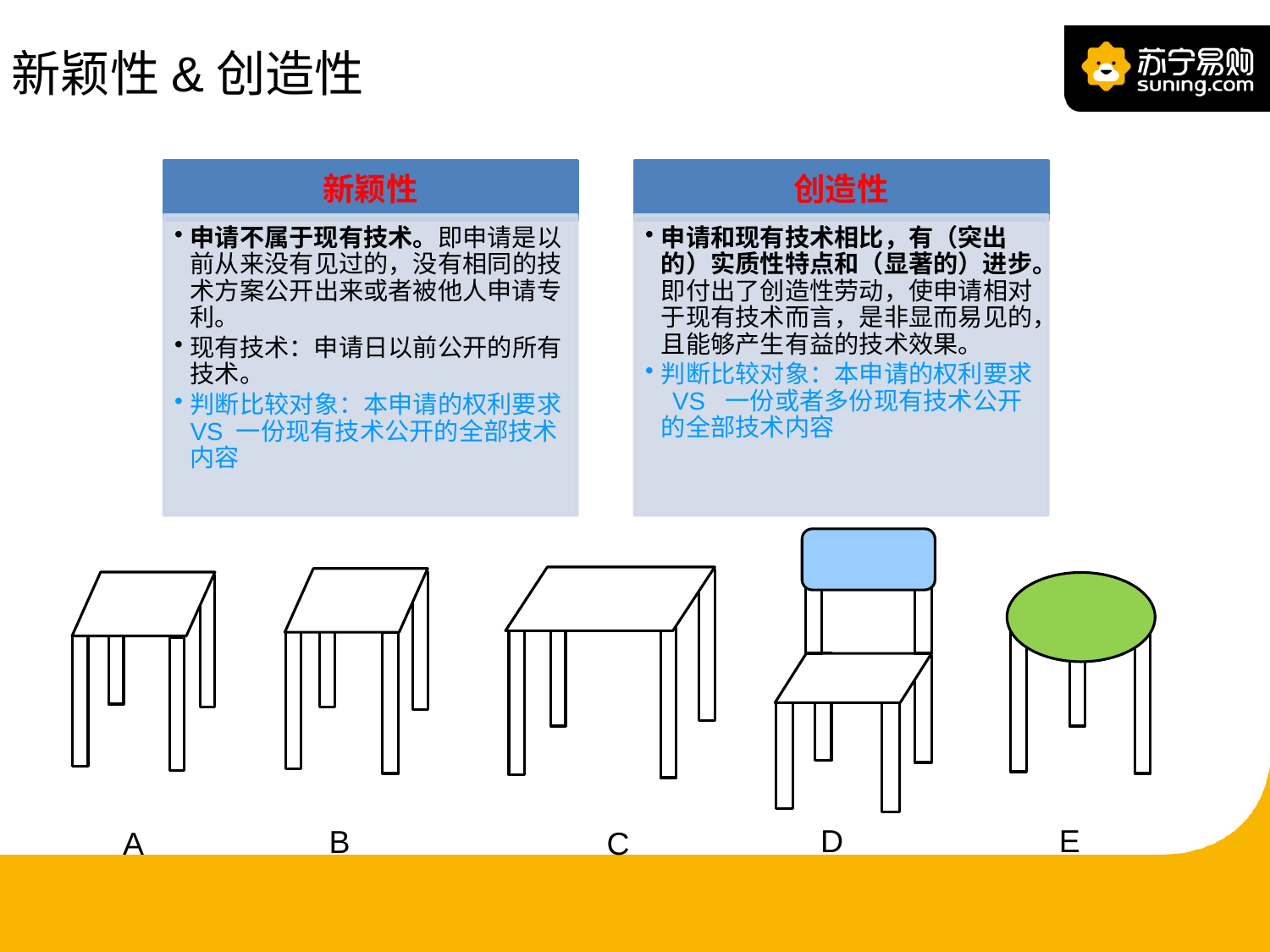

# 新颖性&创造性
新颖性
申请不属于现有技术。即申请是以前从来没有见过的，没有相同的技术方案公开出来或者被他人申请专利。
现有技术：申请日以前公开的所有技术。
判断比较对象：本申请的权利要求 VS 一份现有技术公开的全部技术内容
创造性
申请和现有技术相比，有（突出的）实质性特点和（显著的）进步。即付出了创造性劳动，使申请相对于现有技术而言，是非显而易见的，且能够产生有益的技术效果。
判断比较对象：本申请的权利要求  VS  一份或者多份现有技术公开的全部技术内容

D

C

B

A

E